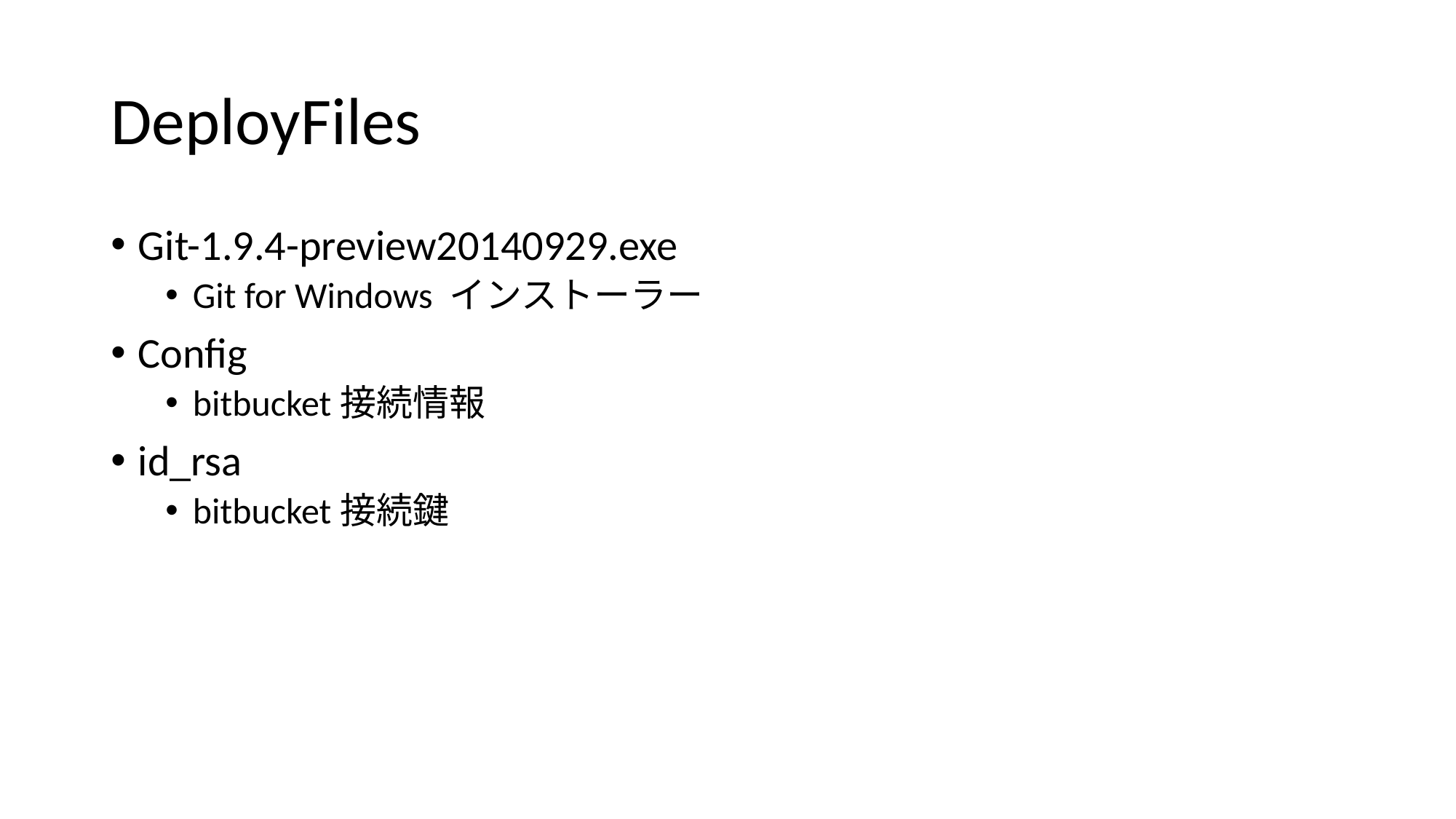

# DeployFiles
Git-1.9.4-preview20140929.exe
Git for Windows インストーラー
Config
bitbucket接続情報
id_rsa
bitbucket接続鍵